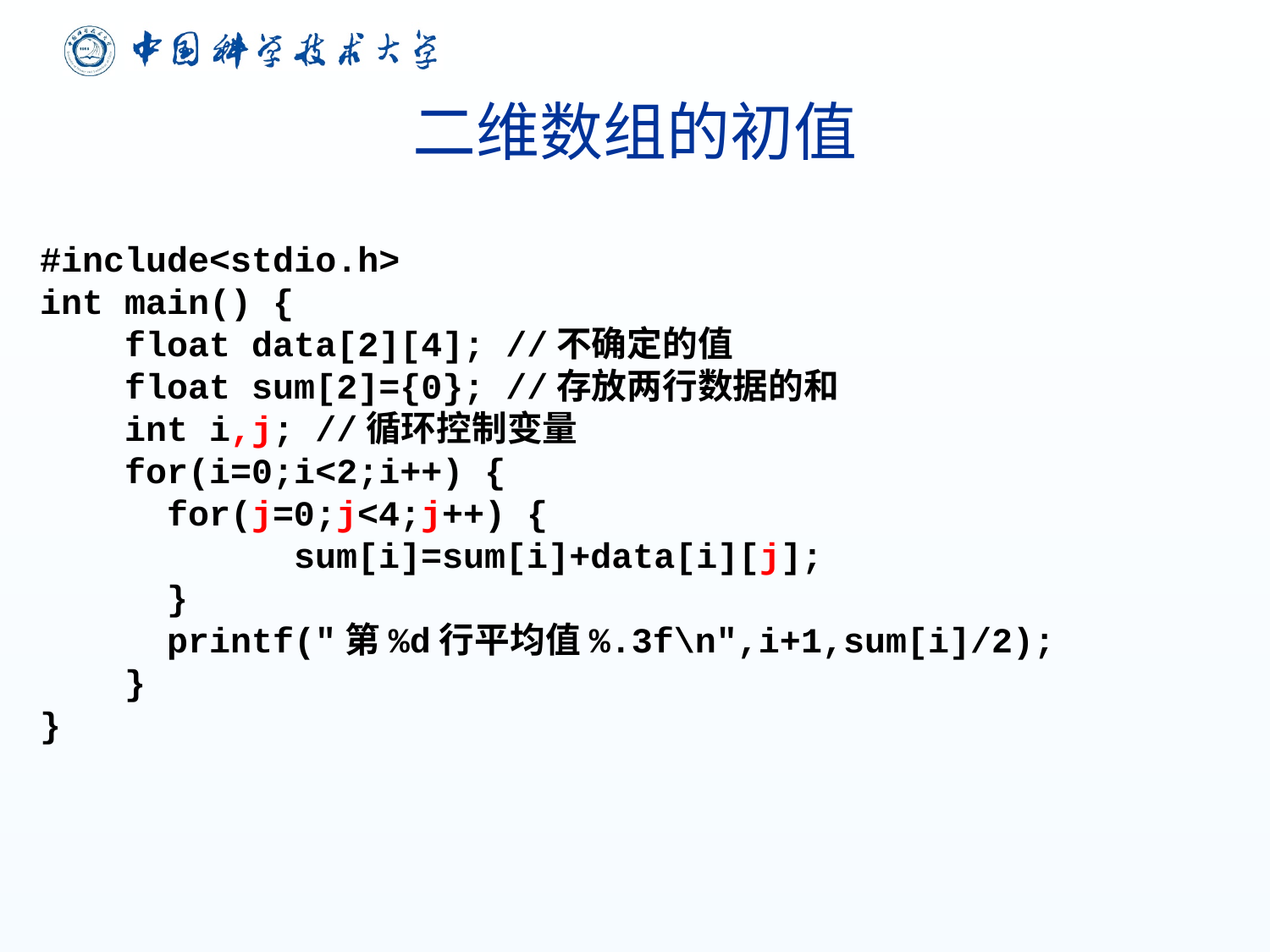

# 二维数组的初值
#include<stdio.h>
int main() {
    float data[2][4]; //不确定的值
    float sum[2]={0}; //存放两行数据的和
    int i,j; //循环控制变量
    for(i=0;i<2;i++) {
   	for(j=0;j<4;j++) {
		sum[i]=sum[i]+data[i][j];
	}
	printf("第%d行平均值%.3f\n",i+1,sum[i]/2);
    }
}